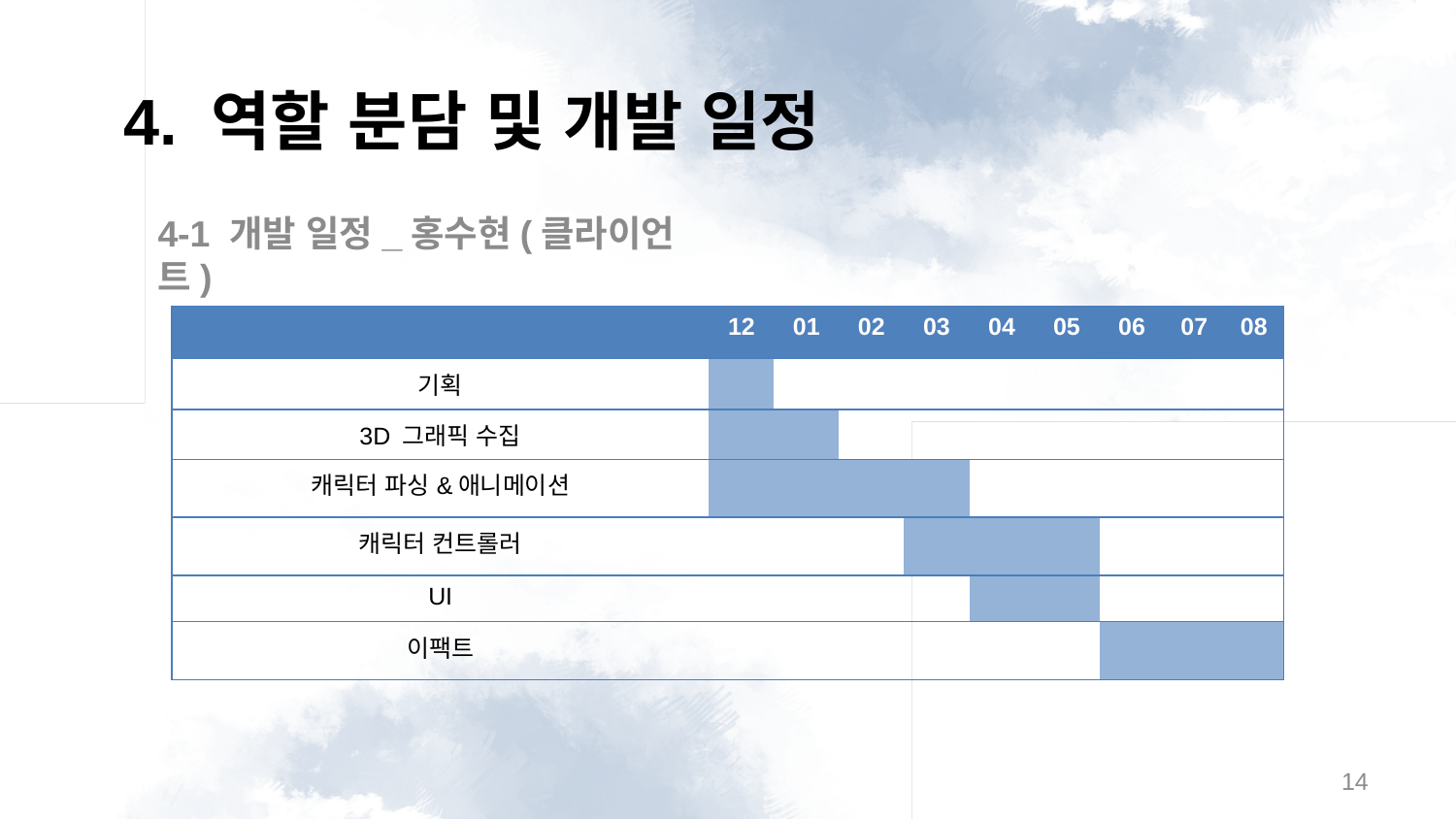

# 4. 역할 분담 및 개발 일정
4-1 개발 일정_홍수현(클라이언트)
|  | 12 | 01 | 02 | 03 | 04 | 05 | 06 | 07 | 08 |
| --- | --- | --- | --- | --- | --- | --- | --- | --- | --- |
| 기획 |  |  |  |  |  |  |  |  |  |
| 3D 그래픽 수집 |  |  |  |  |  |  |  |  |  |
| 캐릭터 파싱&애니메이션 |  |  |  |  |  |  |  |  |  |
| 캐릭터 컨트롤러 |  |  |  |  |  |  |  |  |  |
| UI |  |  |  |  |  |  |  |  |  |
| 이팩트 |  |  |  |  |  |  |  |  |  |

14